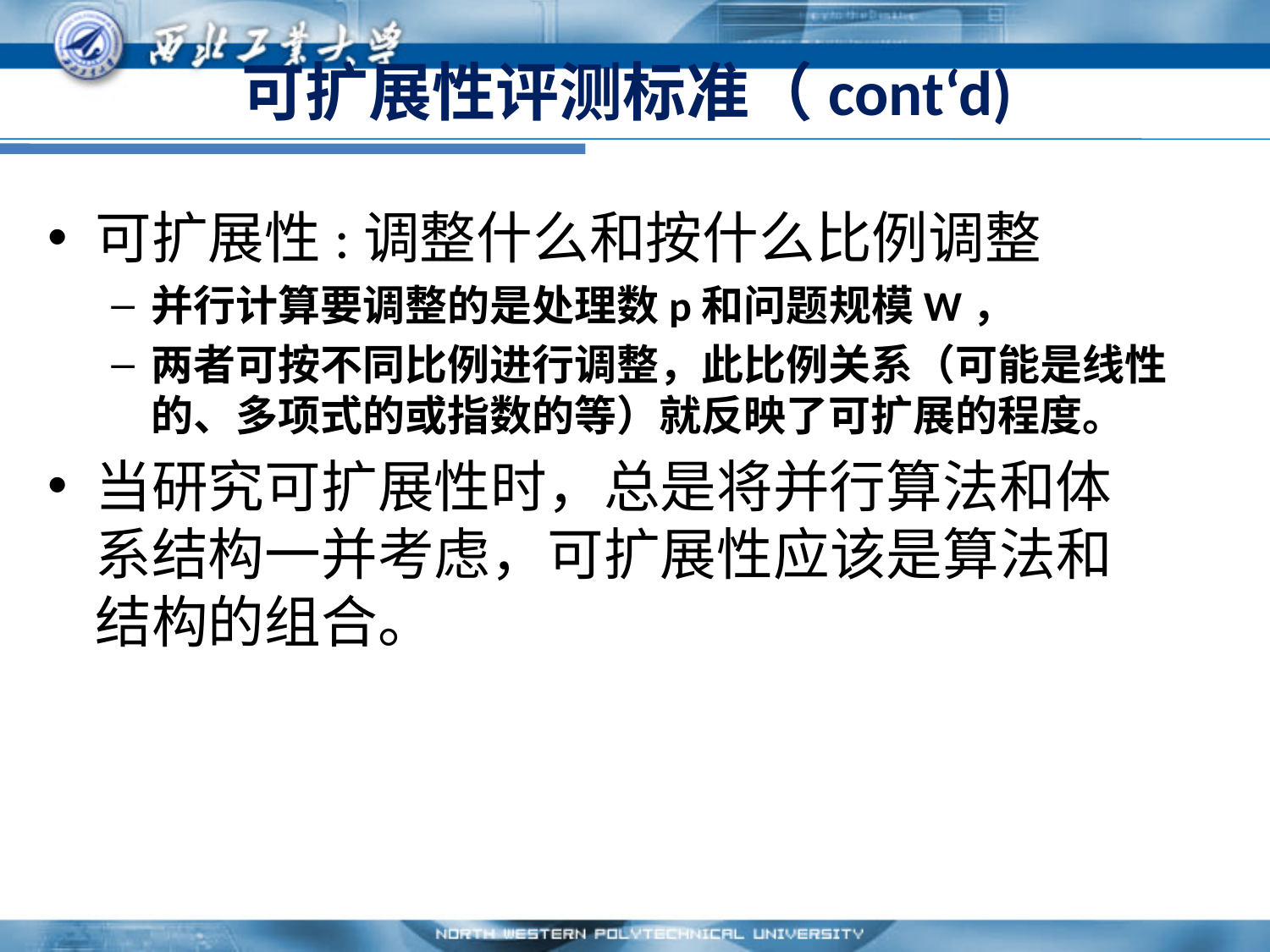

# 可扩展性评测标准（cont‘d)
可扩展性:调整什么和按什么比例调整
并行计算要调整的是处理数p和问题规模W，
两者可按不同比例进行调整，此比例关系（可能是线性的、多项式的或指数的等）就反映了可扩展的程度。
当研究可扩展性时，总是将并行算法和体系结构一并考虑，可扩展性应该是算法和结构的组合。
28